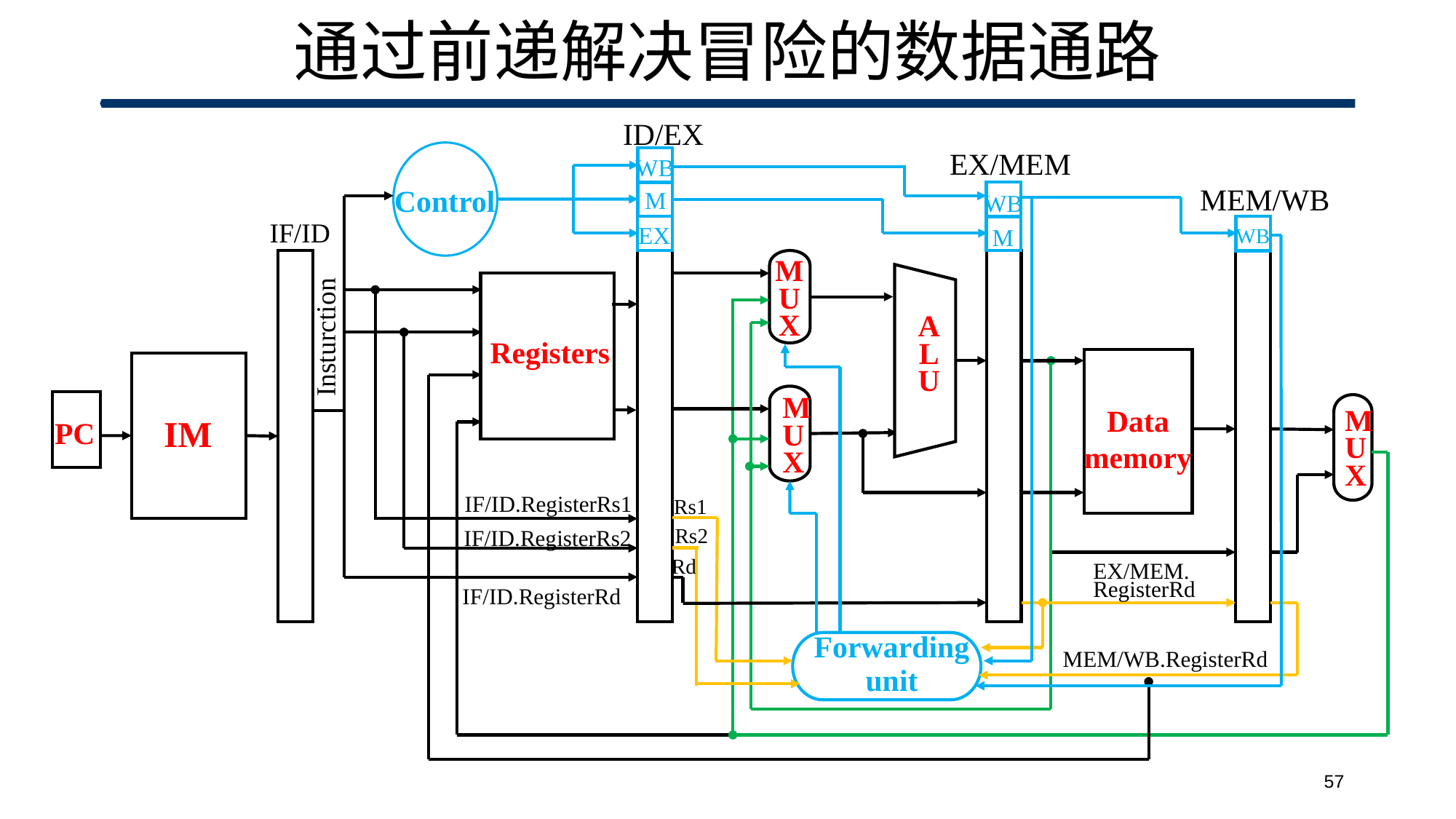

# 通过前递解决冒险的数据通路
ID/EX
EX/MEM
MEM/WB

M
U
X

A
L
U

Data
memory
M
UX

M
UX

Rs1
Rs2
Rd
EX/MEM.
RegisterRd
Forwarding
unit

MEM/WB.RegisterRd

Control
WB

M

WB
IF/ID
EX

WB
M

Insturction
Registers

IM

PC
IF/ID.RegisterRs1
IF/ID.RegisterRs2
IF/ID.RegisterRd
57